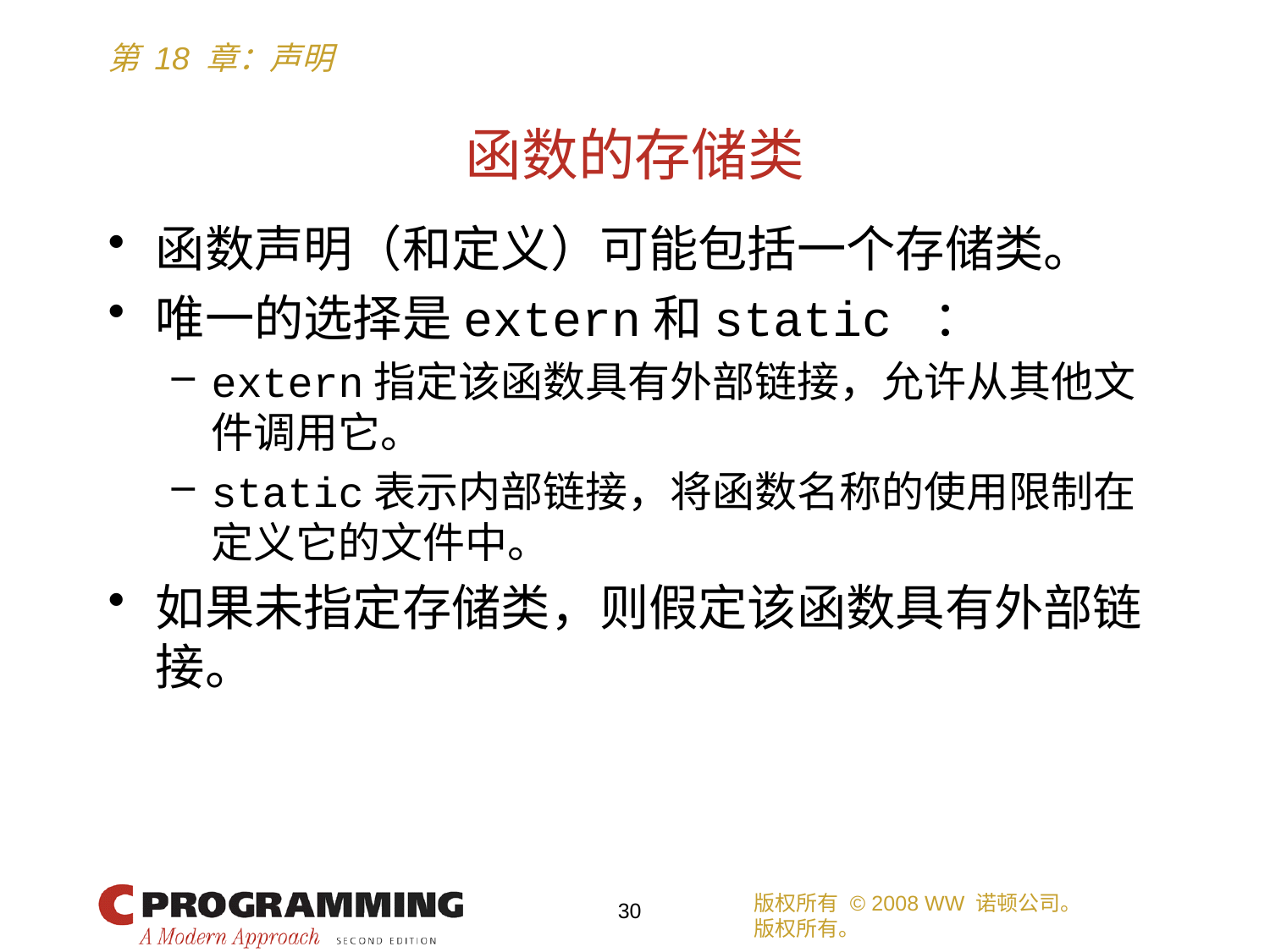

# 函数的存储类
函数声明（和定义）可能包括一个存储类。
唯一的选择是extern和static ：
extern指定该函数具有外部链接，允许从其他文件调用它。
static表示内部链接，将函数名称的使用限制在定义它的文件中。
如果未指定存储类，则假定该函数具有外部链接。
版权所有 © 2008 WW 诺顿公司。
版权所有。
30